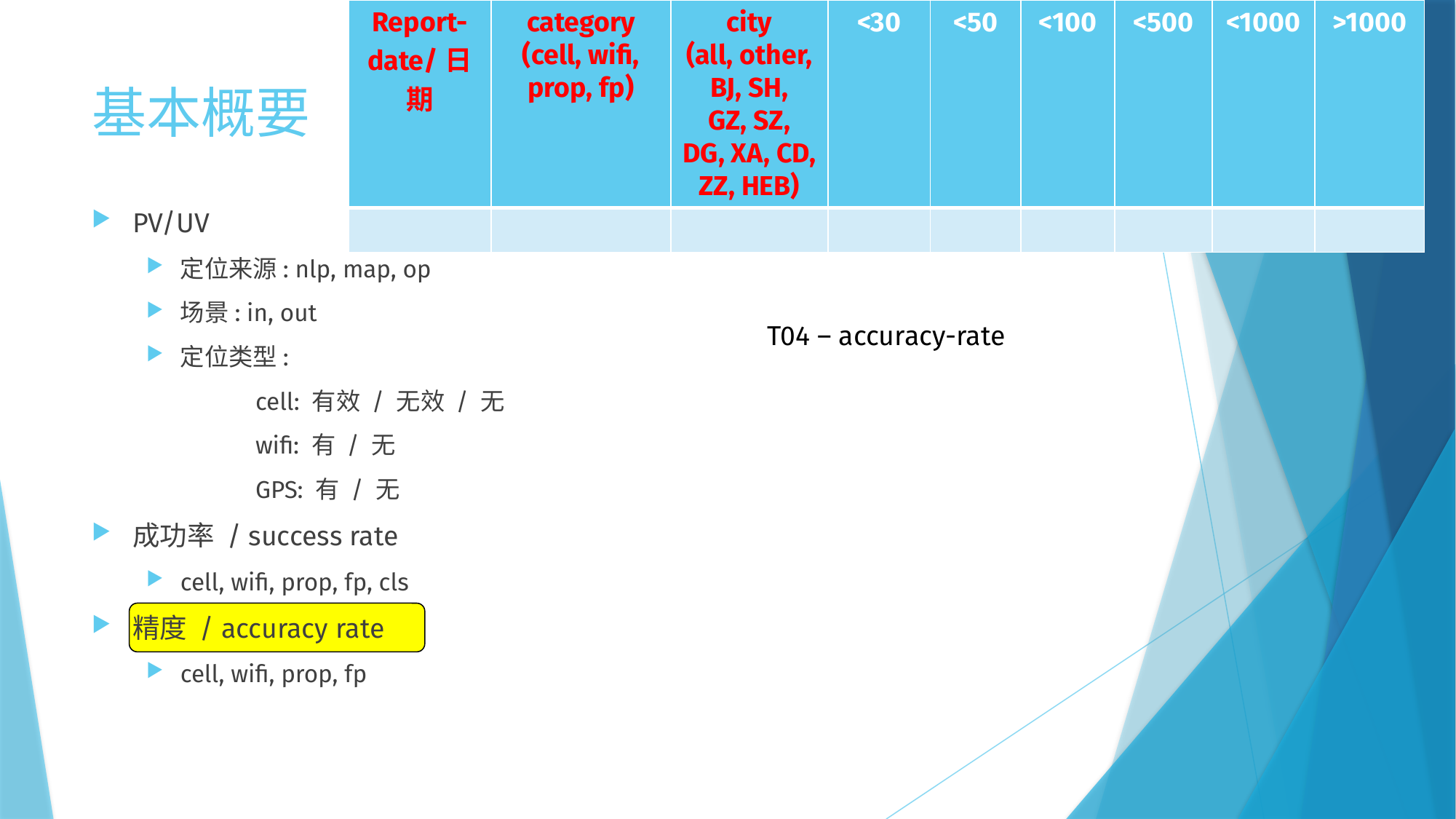

| Report-date/日期 | category (cell, wifi, prop, fp) | city (all, other, BJ, SH, GZ, SZ, DG, XA, CD, ZZ, HEB) | <30 | <50 | <100 | <500 | <1000 | >1000 |
| --- | --- | --- | --- | --- | --- | --- | --- | --- |
|  |  |  |  |  |  |  |  |  |
# 基本概要
PV/UV
定位来源: nlp, map, op
场景: in, out
定位类型:
	cell: 有效 / 无效 / 无
	wifi: 有 / 无
	GPS: 有 / 无
成功率 / success rate
cell, wifi, prop, fp, cls
精度 / accuracy rate
cell, wifi, prop, fp
T04 – accuracy-rate